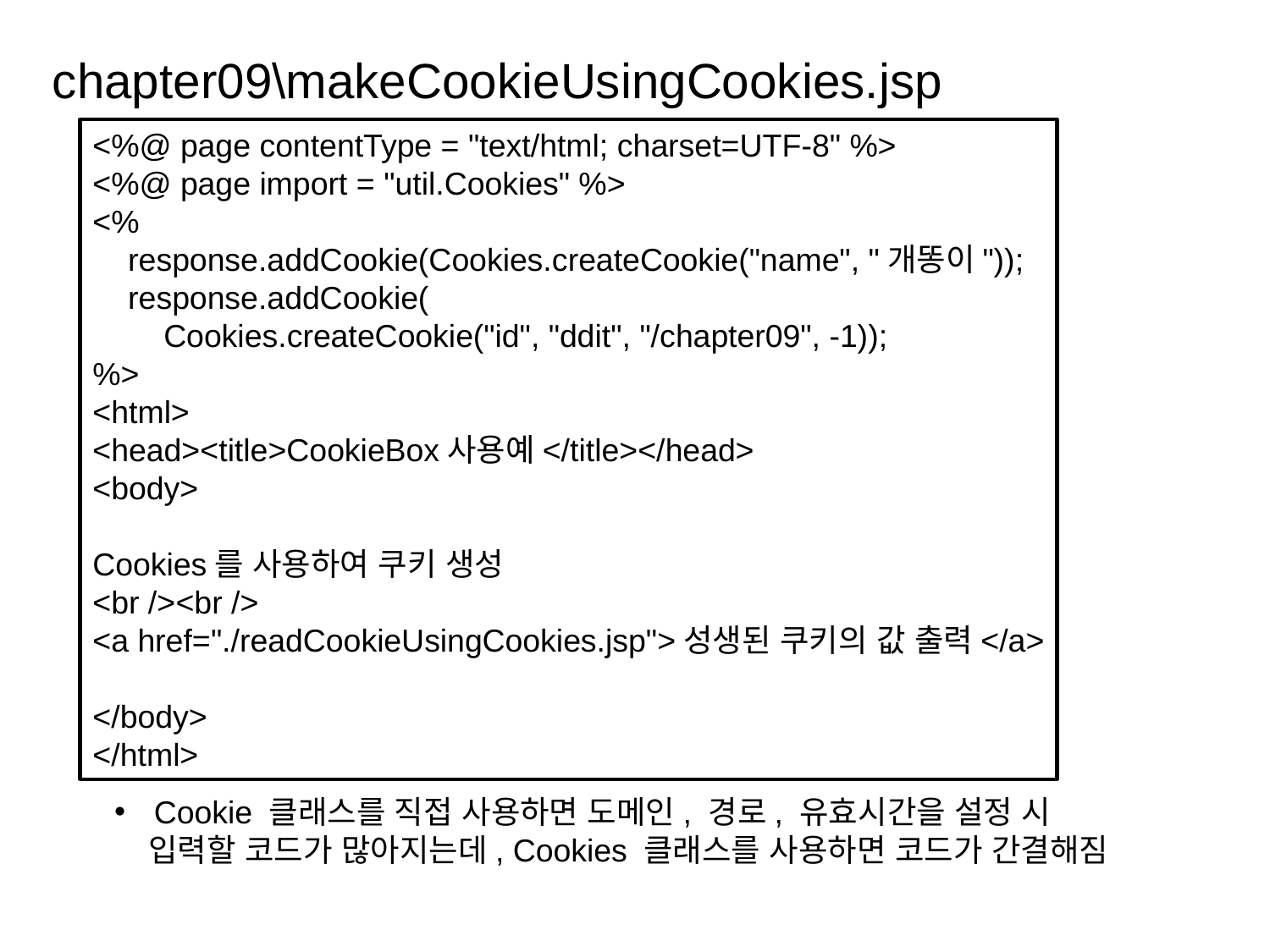

# chapter09\makeCookieUsingCookies.jsp
<%@ page contentType = "text/html; charset=UTF-8" %>
<%@ page import = "util.Cookies" %>
<%
    response.addCookie(Cookies.createCookie("name", "개똥이"));
    response.addCookie(
        Cookies.createCookie("id", "ddit", "/chapter09", -1));
%>
<html>
<head><title>CookieBox사용예</title></head>
<body>

Cookies를 사용하여 쿠키 생성
<br /><br />
<a href="./readCookieUsingCookies.jsp">성생된 쿠키의 값 출력</a>

</body>
</html>
Cookie 클래스를 직접 사용하면 도메인, 경로, 유효시간을 설정 시
   입력할 코드가 많아지는데, Cookies 클래스를 사용하면 코드가 간결해짐